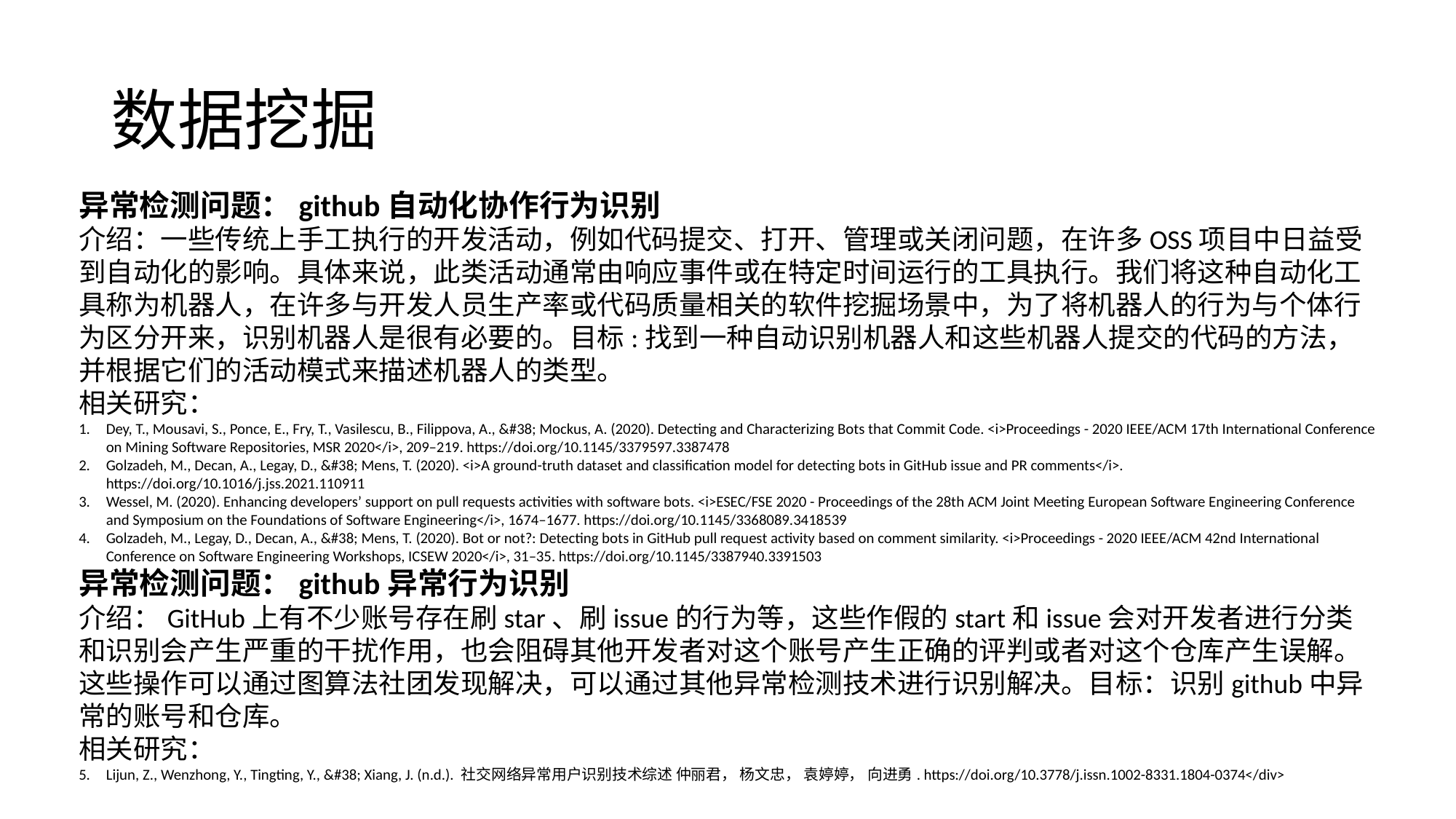

# 数据挖掘
异常检测问题：github自动化协作行为识别
介绍：一些传统上手工执行的开发活动，例如代码提交、打开、管理或关闭问题，在许多OSS项目中日益受到自动化的影响。具体来说，此类活动通常由响应事件或在特定时间运行的工具执行。我们将这种自动化工具称为机器人，在许多与开发人员生产率或代码质量相关的软件挖掘场景中，为了将机器人的行为与个体行为区分开来，识别机器人是很有必要的。目标:找到一种自动识别机器人和这些机器人提交的代码的方法，并根据它们的活动模式来描述机器人的类型。
相关研究：
Dey, T., Mousavi, S., Ponce, E., Fry, T., Vasilescu, B., Filippova, A., &#38; Mockus, A. (2020). Detecting and Characterizing Bots that Commit Code. <i>Proceedings - 2020 IEEE/ACM 17th International Conference on Mining Software Repositories, MSR 2020</i>, 209–219. https://doi.org/10.1145/3379597.3387478
Golzadeh, M., Decan, A., Legay, D., &#38; Mens, T. (2020). <i>A ground-truth dataset and classification model for detecting bots in GitHub issue and PR comments</i>. https://doi.org/10.1016/j.jss.2021.110911
Wessel, M. (2020). Enhancing developers’ support on pull requests activities with software bots. <i>ESEC/FSE 2020 - Proceedings of the 28th ACM Joint Meeting European Software Engineering Conference and Symposium on the Foundations of Software Engineering</i>, 1674–1677. https://doi.org/10.1145/3368089.3418539
Golzadeh, M., Legay, D., Decan, A., &#38; Mens, T. (2020). Bot or not?: Detecting bots in GitHub pull request activity based on comment similarity. <i>Proceedings - 2020 IEEE/ACM 42nd International Conference on Software Engineering Workshops, ICSEW 2020</i>, 31–35. https://doi.org/10.1145/3387940.3391503
异常检测问题：github异常行为识别
介绍：GitHub上有不少账号存在刷star、刷issue的行为等，这些作假的start和issue会对开发者进行分类和识别会产生严重的干扰作用，也会阻碍其他开发者对这个账号产生正确的评判或者对这个仓库产生误解。这些操作可以通过图算法社团发现解决，可以通过其他异常检测技术进行识别解决。目标：识别github中异常的账号和仓库。
相关研究：
Lijun, Z., Wenzhong, Y., Tingting, Y., &#38; Xiang, J. (n.d.). 社交网络异常用户识别技术综述 仲丽君， 杨文忠， 袁婷婷， 向进勇. https://doi.org/10.3778/j.issn.1002-8331.1804-0374</div>